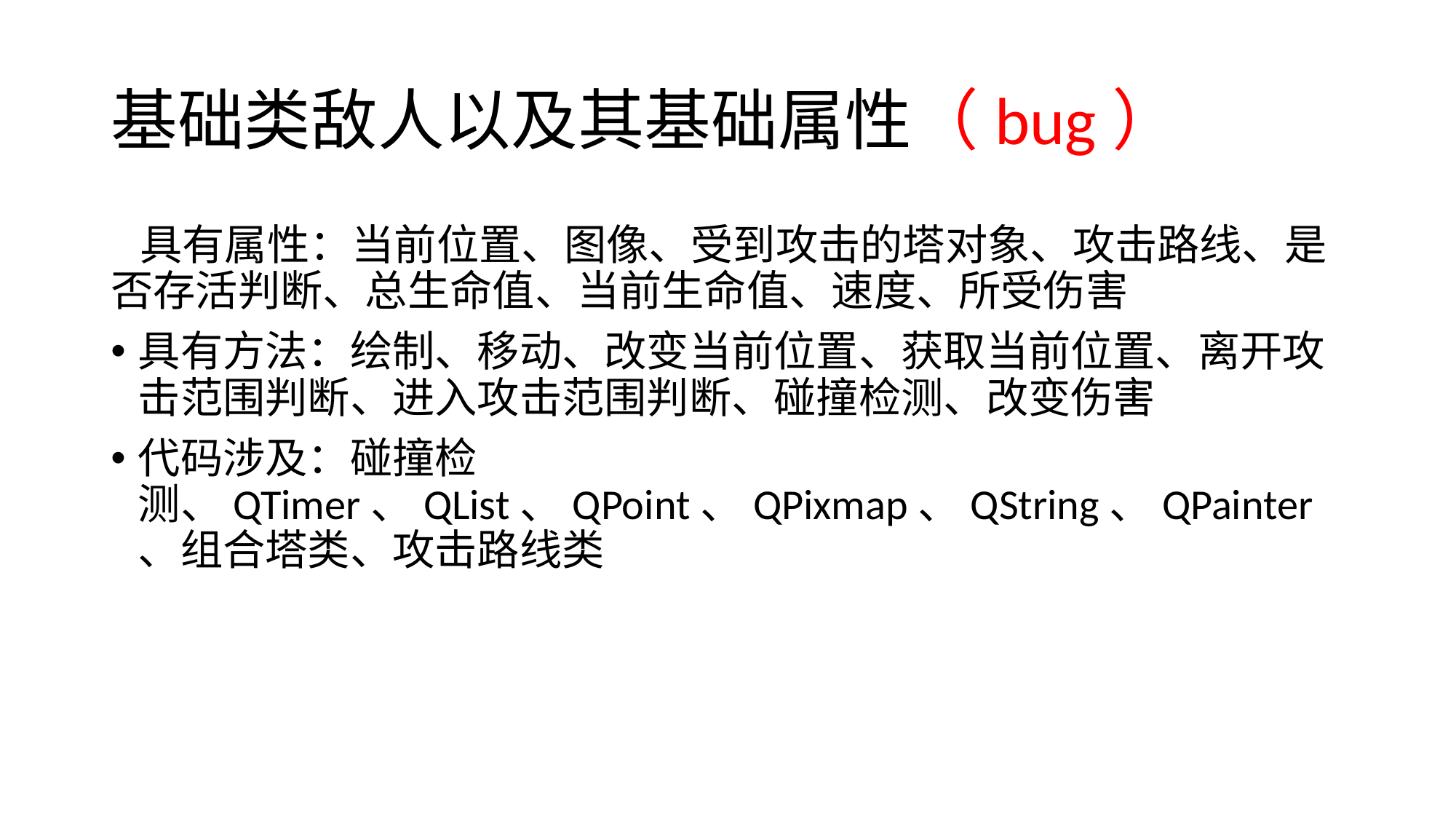

# 基础类敌人以及其基础属性（bug）
  具有属性：当前位置、图像、受到攻击的塔对象、攻击路线、是否存活判断、总生命值、当前生命值、速度、所受伤害
具有方法：绘制、移动、改变当前位置、获取当前位置、离开攻击范围判断、进入攻击范围判断、碰撞检测、改变伤害
代码涉及：碰撞检测、QTimer、QList、QPoint、QPixmap、QString、QPainter、组合塔类、攻击路线类